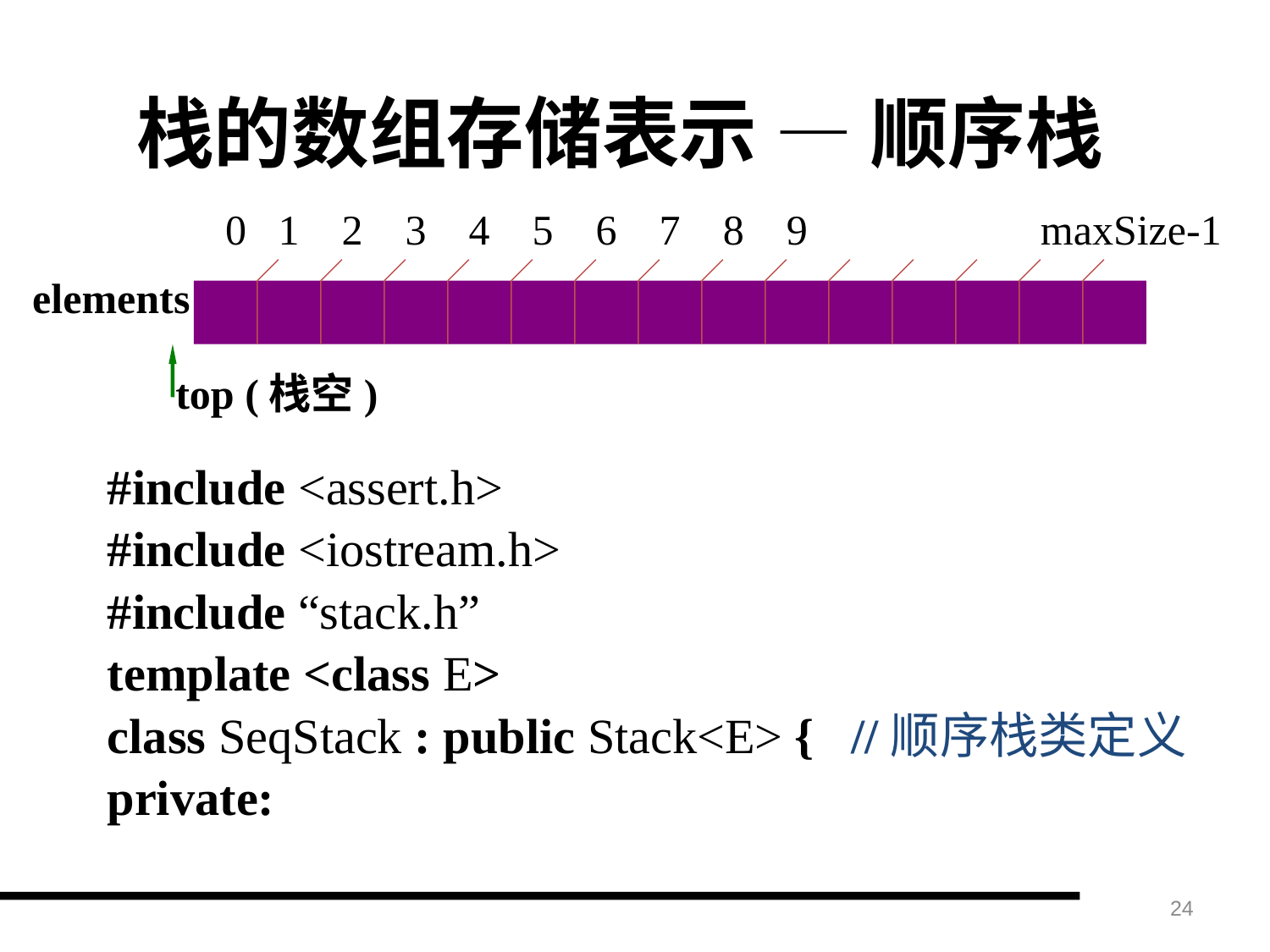

# 栈的数组存储表示 — 顺序栈
0   1    2    3    4    5    6    7    8    9                      maxSize-1

elements

top (栈空)
#include <assert.h>
#include <iostream.h>
#include “stack.h”
template <class E>
class SeqStack : public Stack<E> {   //顺序栈类定义
private:
24